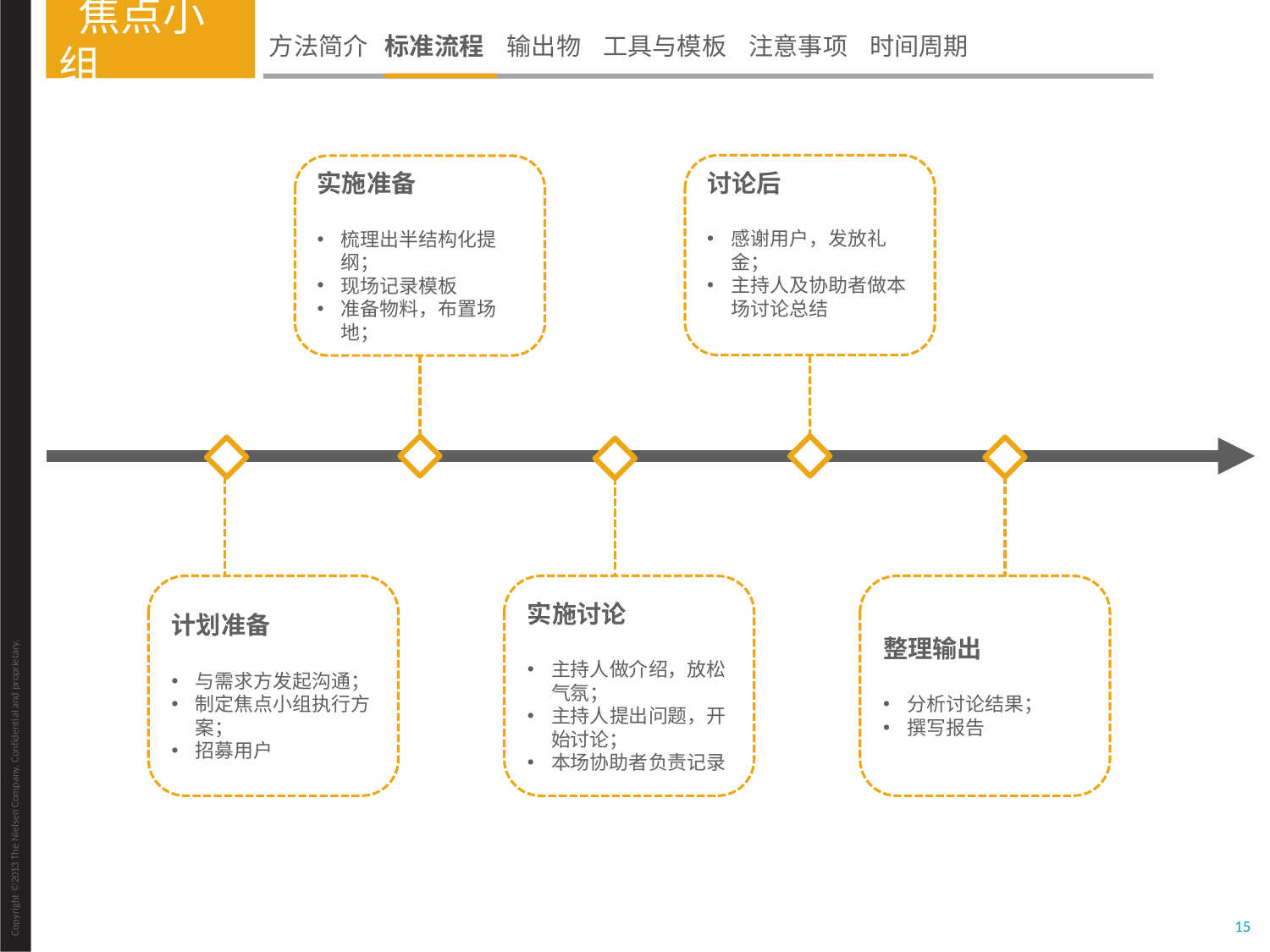

焦点小组
方法简介   标准流程    输出物    工具与模板    注意事项    时间周期

讨论后

感谢用户，发放礼金；
主持人及协助者做本场讨论总结

实施准备

梳理出半结构化提纲；
现场记录模板
准备物料，布置场地；

计划准备

与需求方发起沟通；
制定焦点小组执行方案；
招募用户
实施讨论

主持人做介绍，放松气氛；
主持人提出问题，开始讨论；
本场协助者负责记录
整理输出

分析讨论结果；
撰写报告